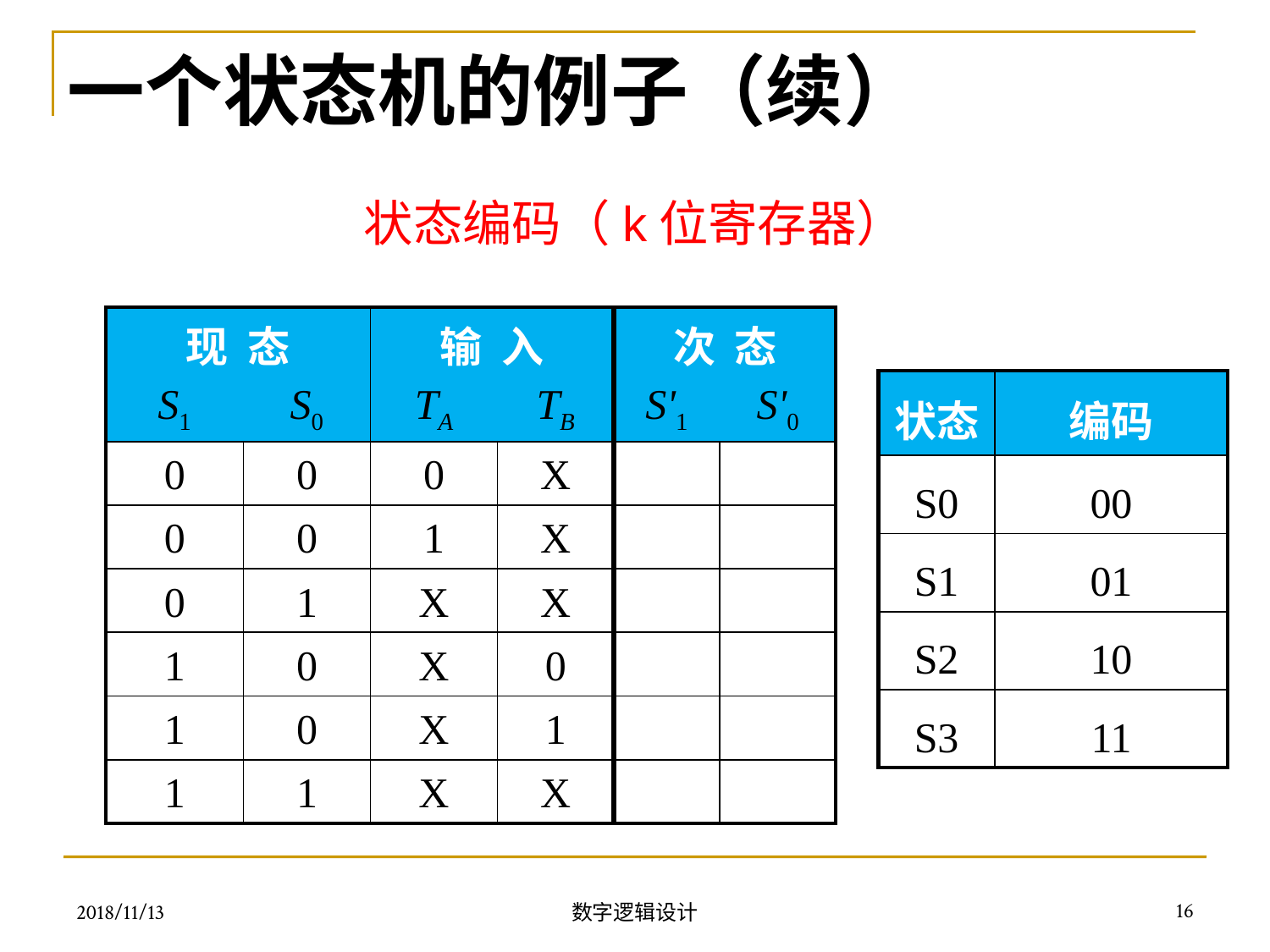

一个状态机的例子（续）
状态编码（k位寄存器）
| 现 态 |  | 输 入 |  | 次 态 |  |
| --- | --- | --- | --- | --- | --- |
| S1 | S0 | TA | TB | S'1 | S'0 |
| 0 | 0 | 0 | X |  |  |
| 0 | 0 | 1 | X |  |  |
| 0 | 1 | X | X |  |  |
| 1 | 0 | X | 0 |  |  |
| 1 | 0 | X | 1 |  |  |
| 1 | 1 | X | X |  |  |
| 状态 | 编码 |
| --- | --- |
| S0 | 00 |
| S1 | 01 |
| S2 | 10 |
| S3 | 11 |
2018/11/13
16
数字逻辑设计